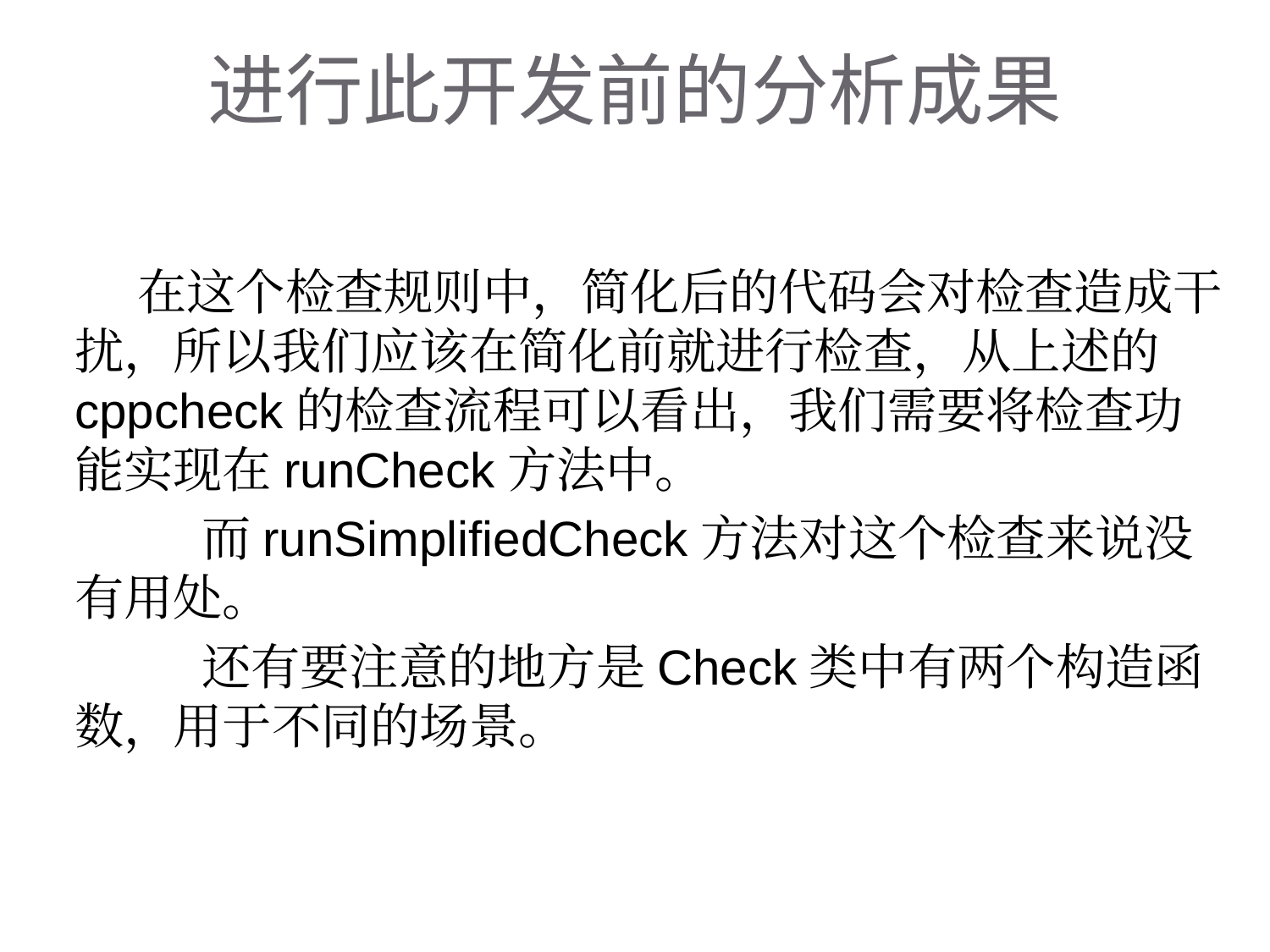

# 进行此开发前的分析成果
    在这个检查规则中，简化后的代码会对检查造成干扰，所以我们应该在简化前就进行检查，从上述的cppcheck的检查流程可以看出，我们需要将检查功能实现在runCheck方法中。
	而runSimplifiedCheck方法对这个检查来说没有用处。
	还有要注意的地方是Check类中有两个构造函数，用于不同的场景。